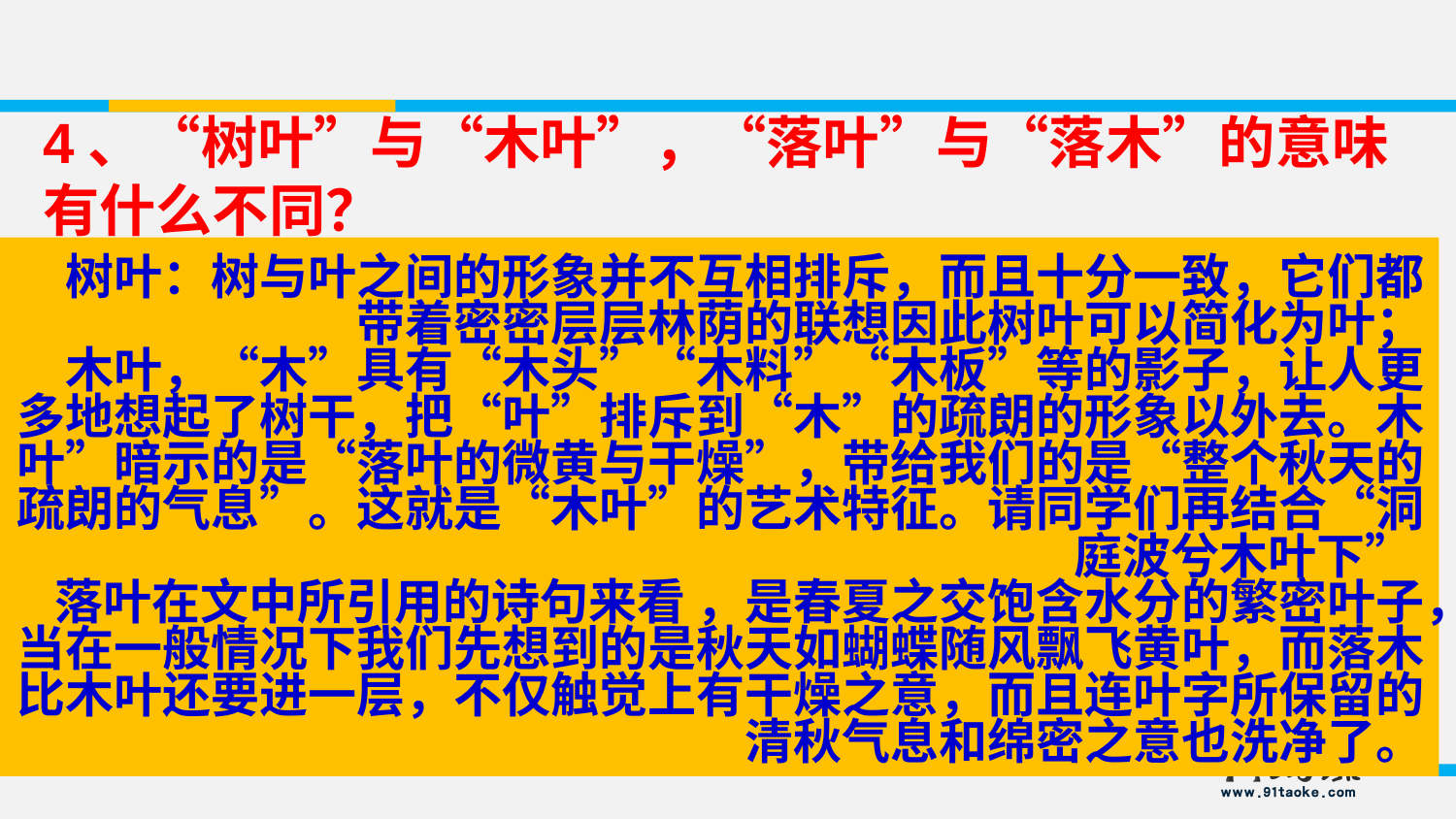

4、“树叶”与“木叶”，“落叶”与“落木”的意味有什么不同？
    树叶：树与叶之间的形象并不互相排斥，而且十分一致，它们都带着密密层层林荫的联想因此树叶可以简化为叶；
    木叶，“木”具有“木头”“木料”“木板”等的影子，让人更多地想起了树干，把“叶”排斥到“木”的疏朗的形象以外去。木叶”暗示的是“落叶的微黄与干燥”，带给我们的是“整个秋天的疏朗的气息”。这就是“木叶”的艺术特征。请同学们再结合“洞庭波兮木叶下”
    落叶在文中所引用的诗句来看 ，是春夏之交饱含水分的繁密叶子，当在一般情况下我们先想到的是秋天如蝴蝶随风飘飞黄叶，而落木比木叶还要进一层，不仅触觉上有干燥之意，而且连叶字所保留的清秋气息和绵密之意也洗净了。